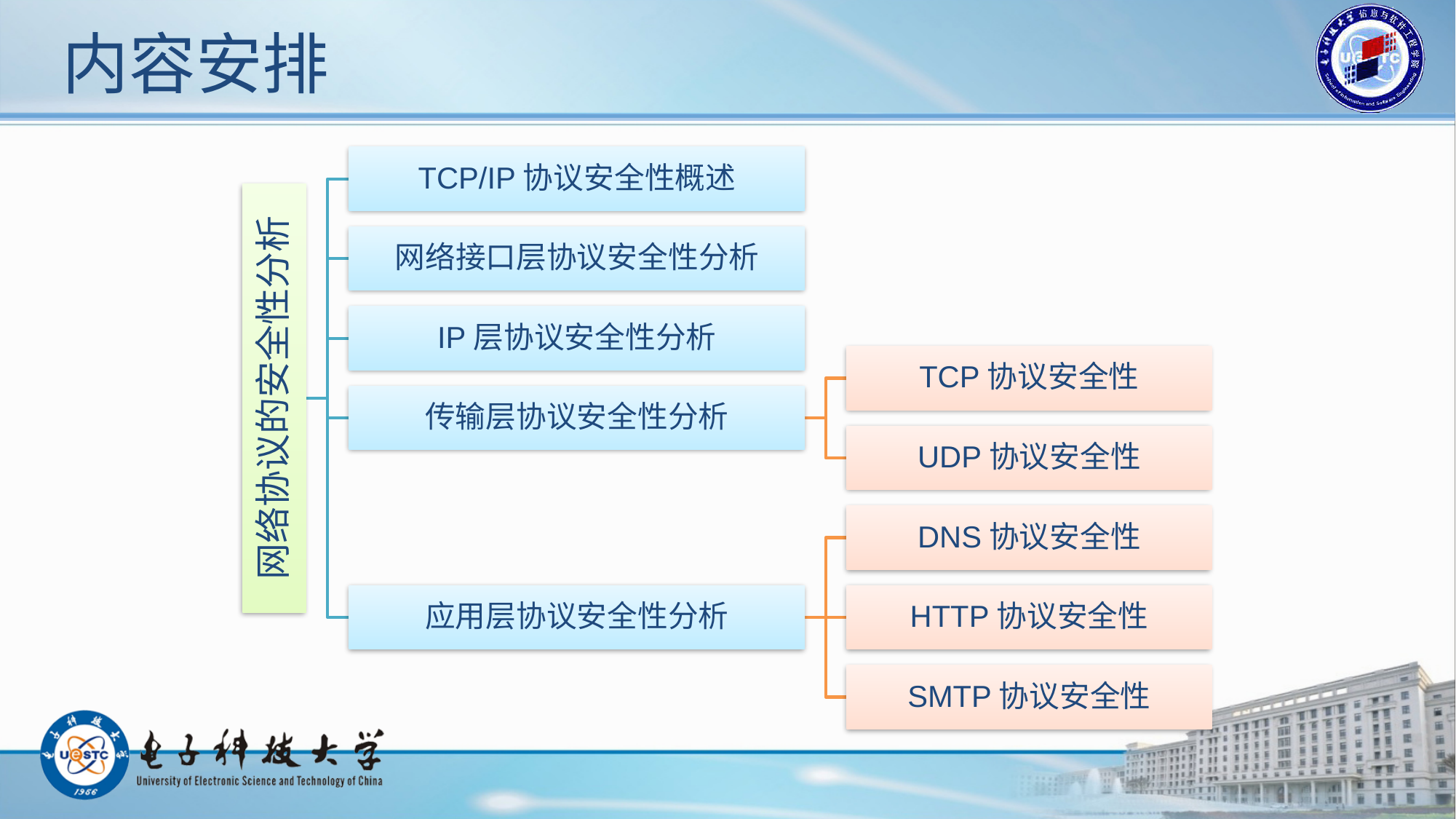

# 内容安排

网络协议的安全性分析
TCP/IP协议安全性概述
网络接口层协议安全性分析
IP层协议安全性分析
传输层协议安全性分析
TCP协议安全性
UDP协议安全性
应用层协议安全性分析
DNS协议安全性
HTTP协议安全性
SMTP协议安全性